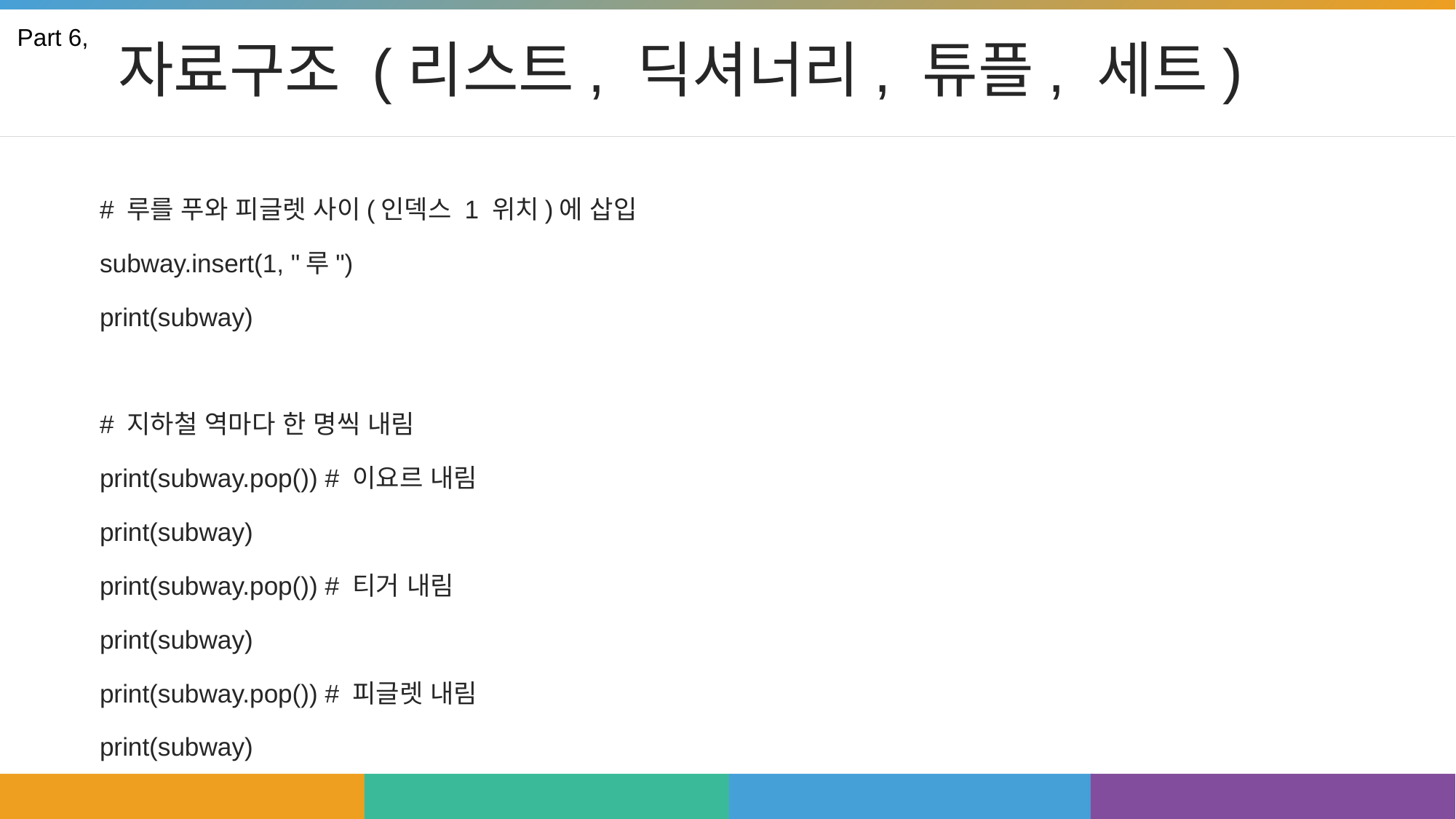

# 자료구조 (리스트, 딕셔너리, 튜플, 세트)
Part 6,
# 루를 푸와 피글렛 사이(인덱스 1 위치)에 삽입
subway.insert(1, "루")
print(subway)

# 지하철 역마다 한 명씩 내림
print(subway.pop()) # 이요르 내림
print(subway)
print(subway.pop()) # 티거 내림
print(subway)
print(subway.pop()) # 피글렛 내림
print(subway)